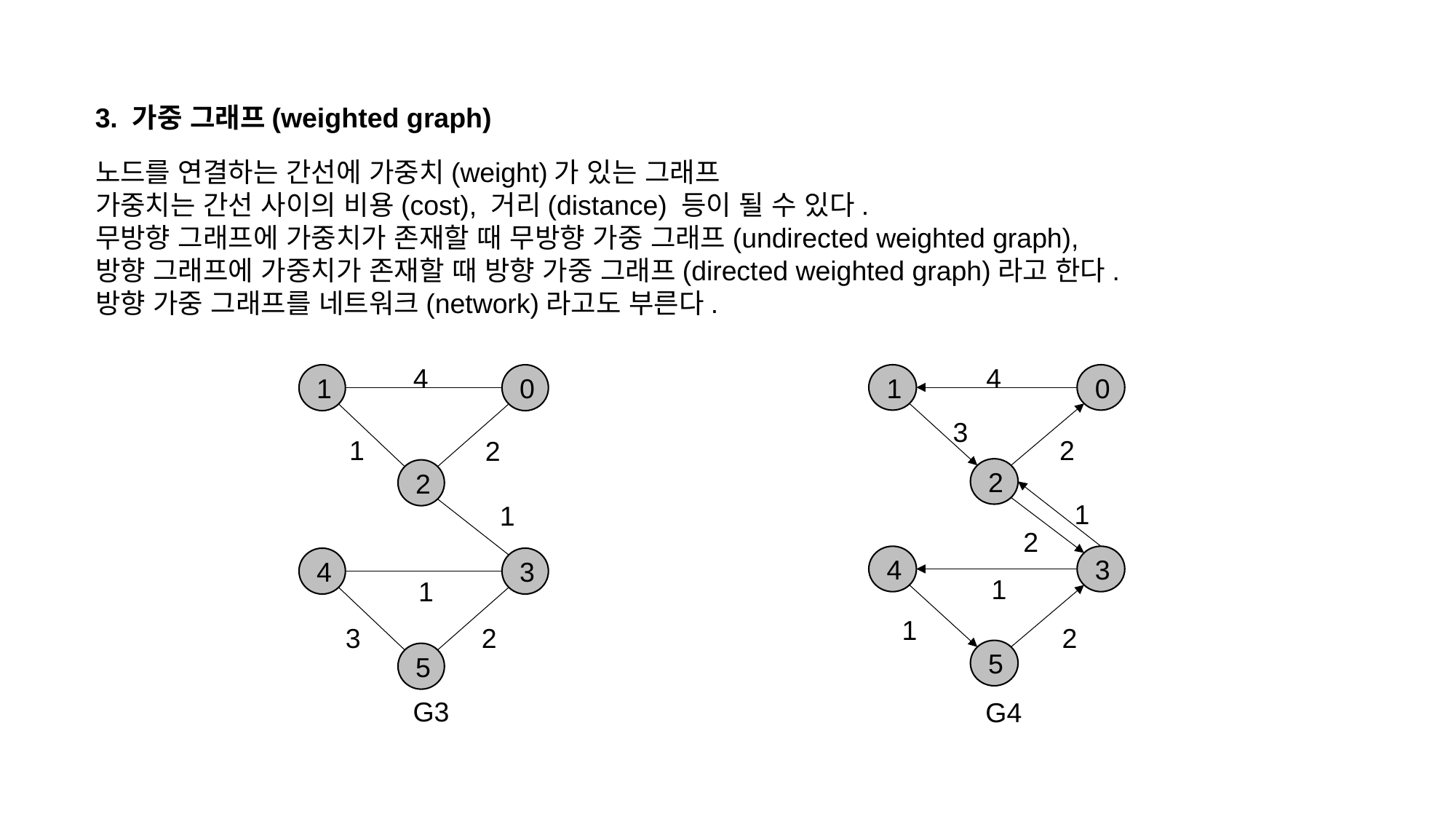

3. 가중 그래프(weighted graph)
노드를 연결하는 간선에 가중치(weight)가 있는 그래프
가중치는 간선 사이의 비용(cost), 거리(distance) 등이 될 수 있다.
무방향 그래프에 가중치가 존재할 때 무방향 가중 그래프(undirected weighted graph),
방향 그래프에 가중치가 존재할 때 방향 가중 그래프(directed weighted graph)라고 한다.
방향 가중 그래프를 네트워크(network)라고도 부른다.
4
1
0
1
2
2
1
4
3
1
3
2
5
G3
4
1
0
3
2
2
1
2
4
3
1
1
2
5
G4